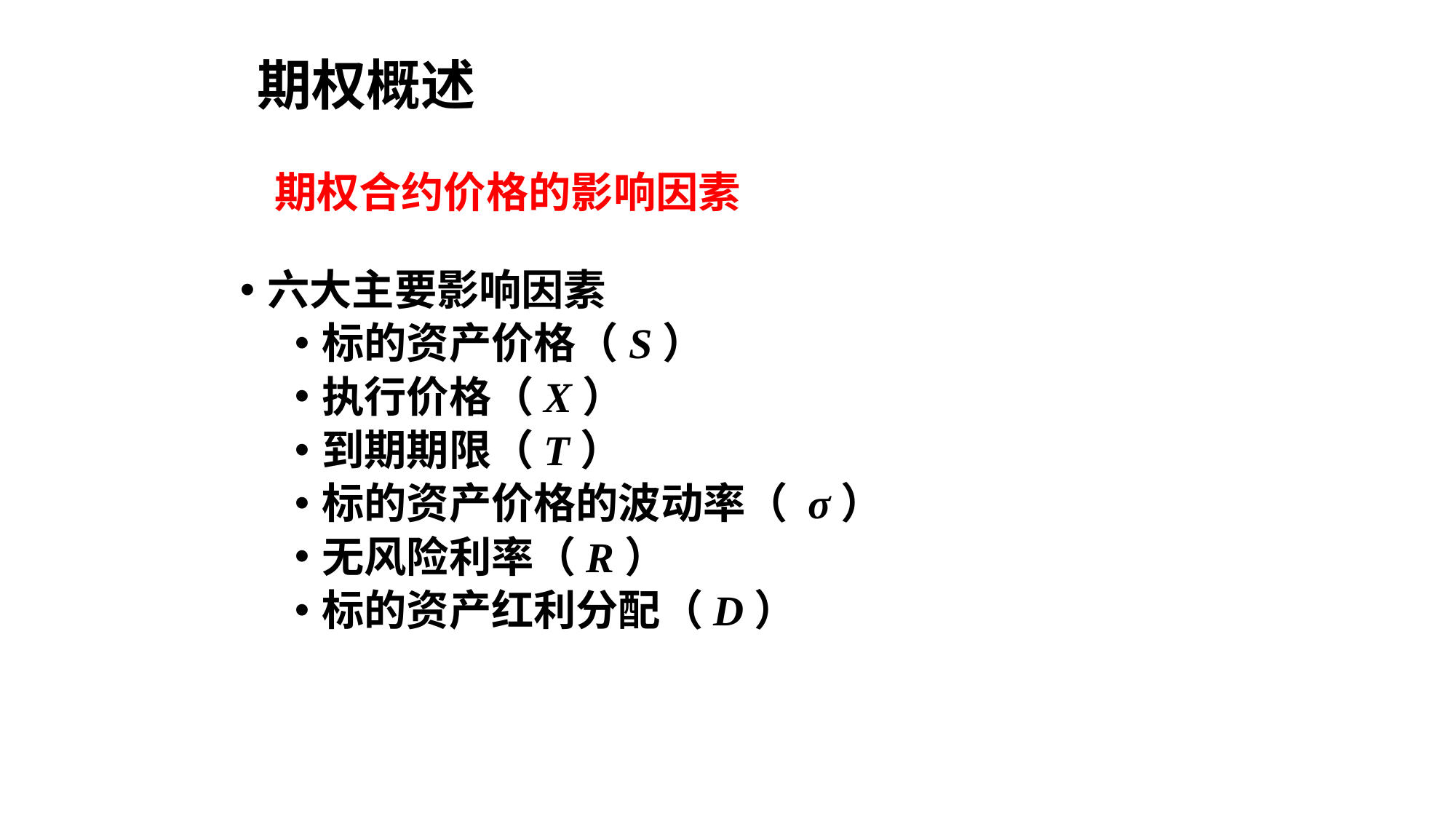

# 期权概述
期权合约价格的影响因素
六大主要影响因素
标的资产价格（S）
执行价格（X）
到期期限（T）
标的资产价格的波动率（ σ）
无风险利率（R）
标的资产红利分配（D）